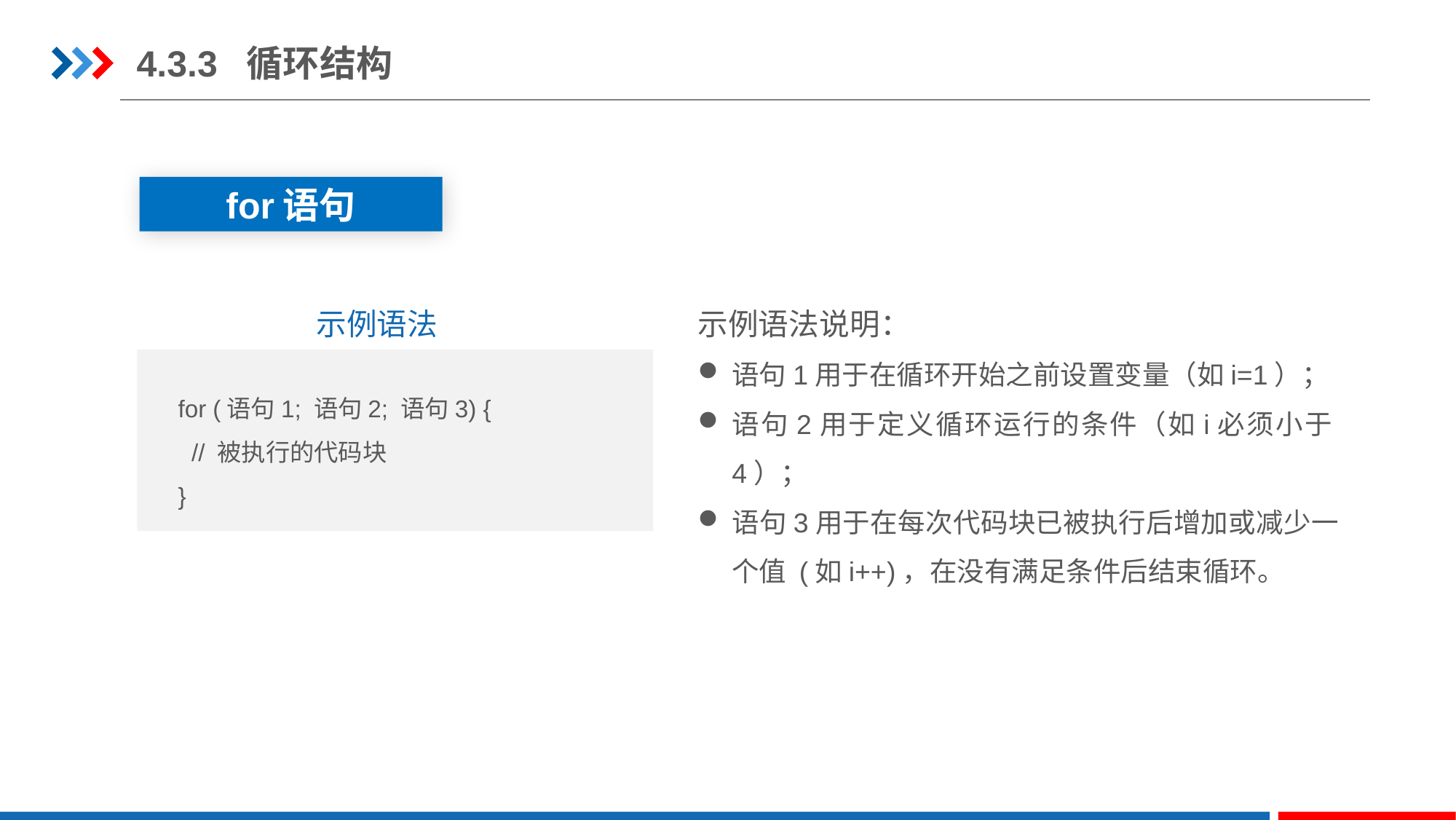

4.3.3  循环结构
for语句
示例语法
示例语法说明：
语句1用于在循环开始之前设置变量（如i=1）；
语句2用于定义循环运行的条件（如i必须小于4）；
语句3用于在每次代码块已被执行后增加或减少一个值 (如i++)，在没有满足条件后结束循环。

for (语句1; 语句2; 语句3) {
  // 被执行的代码块
}